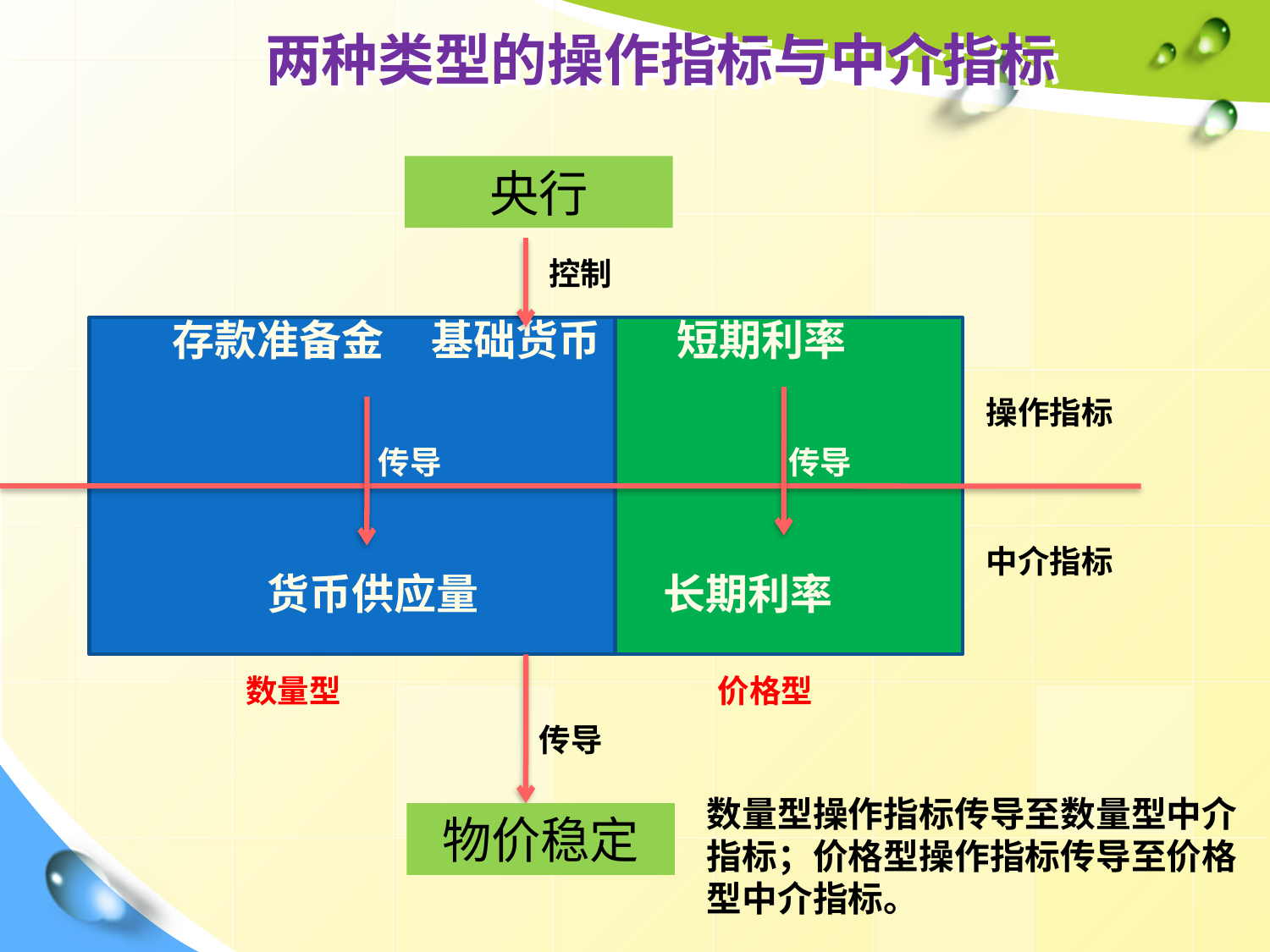

# 两种类型的操作指标与中介指标
央行
控制

         存款准备金     基础货币        短期利率

                   货币供应量                        长期利率

操作指标
传导
传导
中介指标
 数量型
价格型
传导
数量型操作指标传导至数量型中介指标；价格型操作指标传导至价格型中介指标。
物价稳定